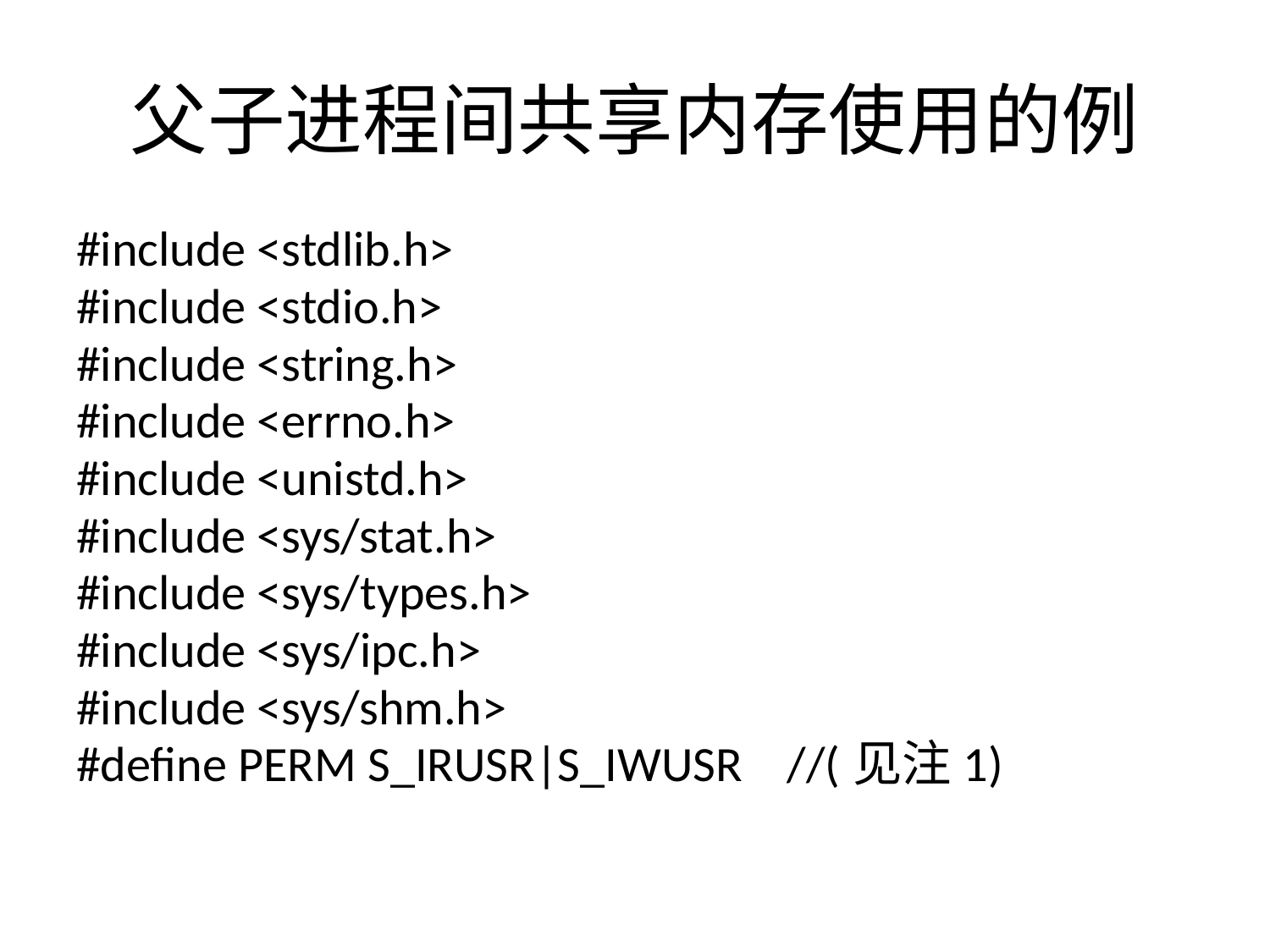

# 父子进程间共享内存使用的例
#include <stdlib.h>
#include <stdio.h>
#include <string.h>
#include <errno.h>
#include <unistd.h>
#include <sys/stat.h>
#include <sys/types.h>
#include <sys/ipc.h>
#include <sys/shm.h>
#define PERM S_IRUSR|S_IWUSR    //(见注1)